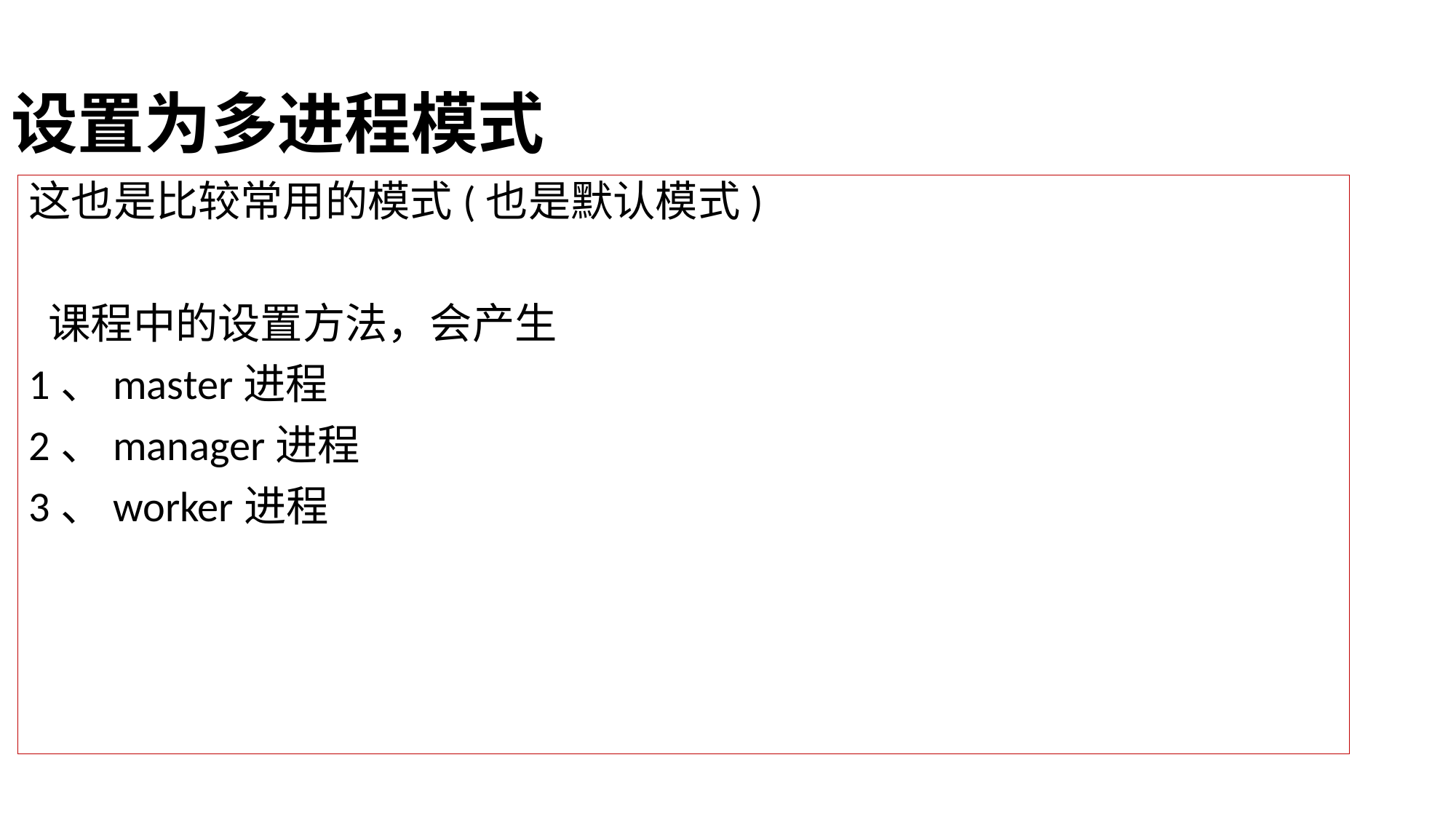

# 设置为多进程模式
这也是比较常用的模式(也是默认模式)

 课程中的设置方法，会产生
1、master进程
2、manager进程
3、worker进程